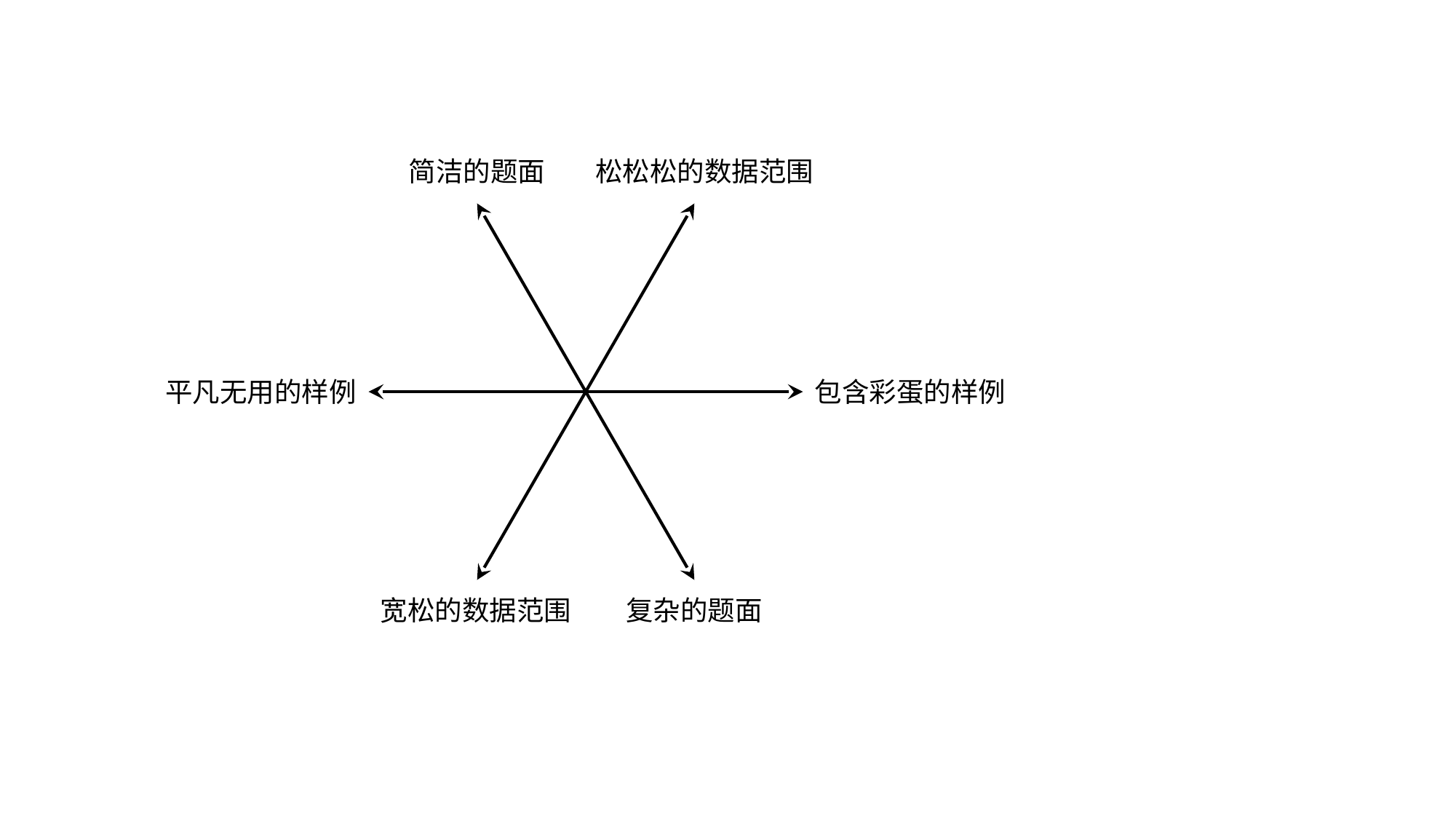

简洁的题面
松松松的数据范围
平凡无用的样例
包含彩蛋的样例
宽松的数据范围
复杂的题面